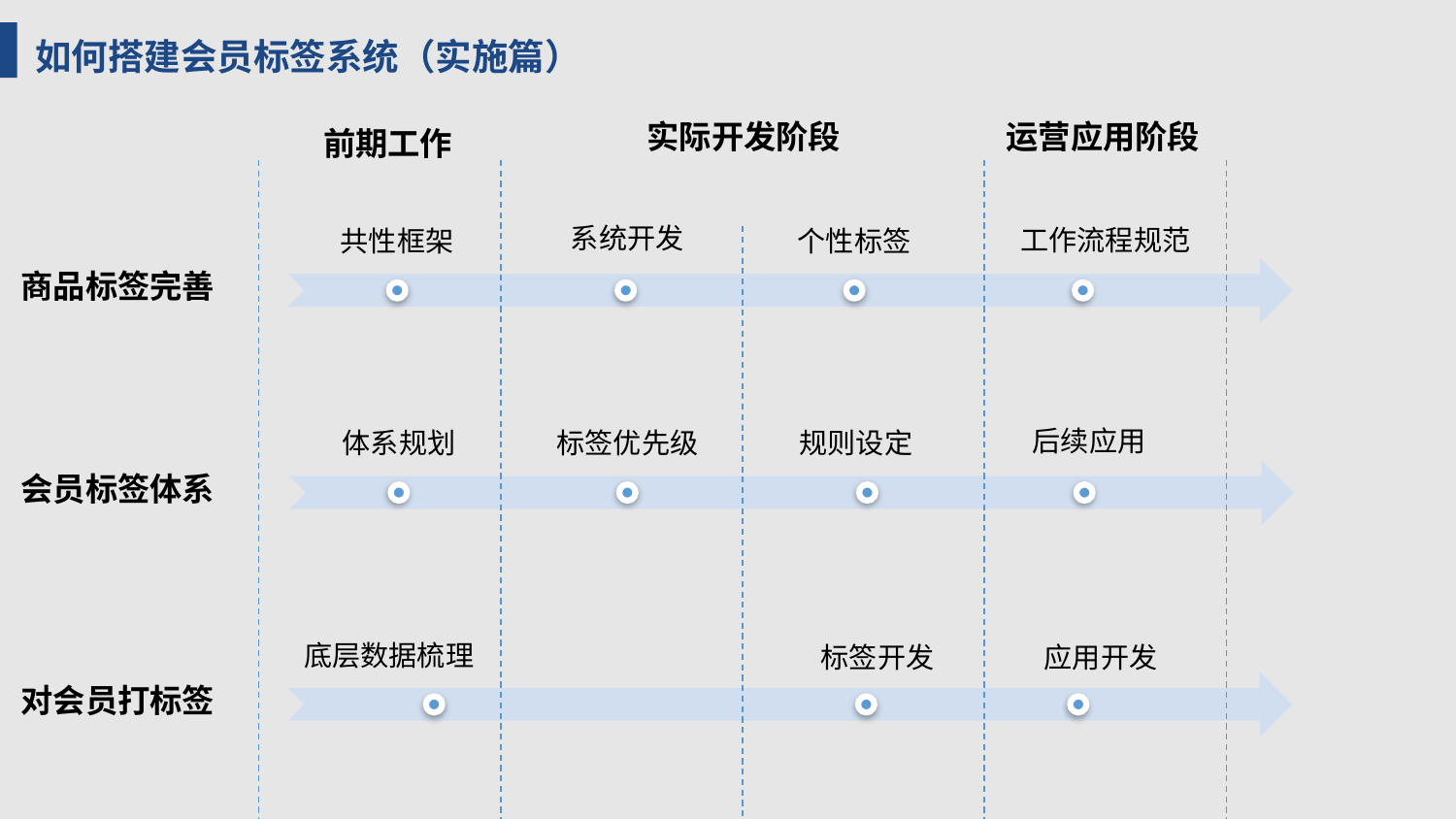

如何搭建会员标签系统（实施篇）
实际开发阶段
运营应用阶段
前期工作
共性框架
系统开发
个性标签
工作流程规范
商品标签完善
体系规划
标签优先级
规则设定
后续应用
会员标签体系
底层数据梳理
标签开发
应用开发
对会员打标签